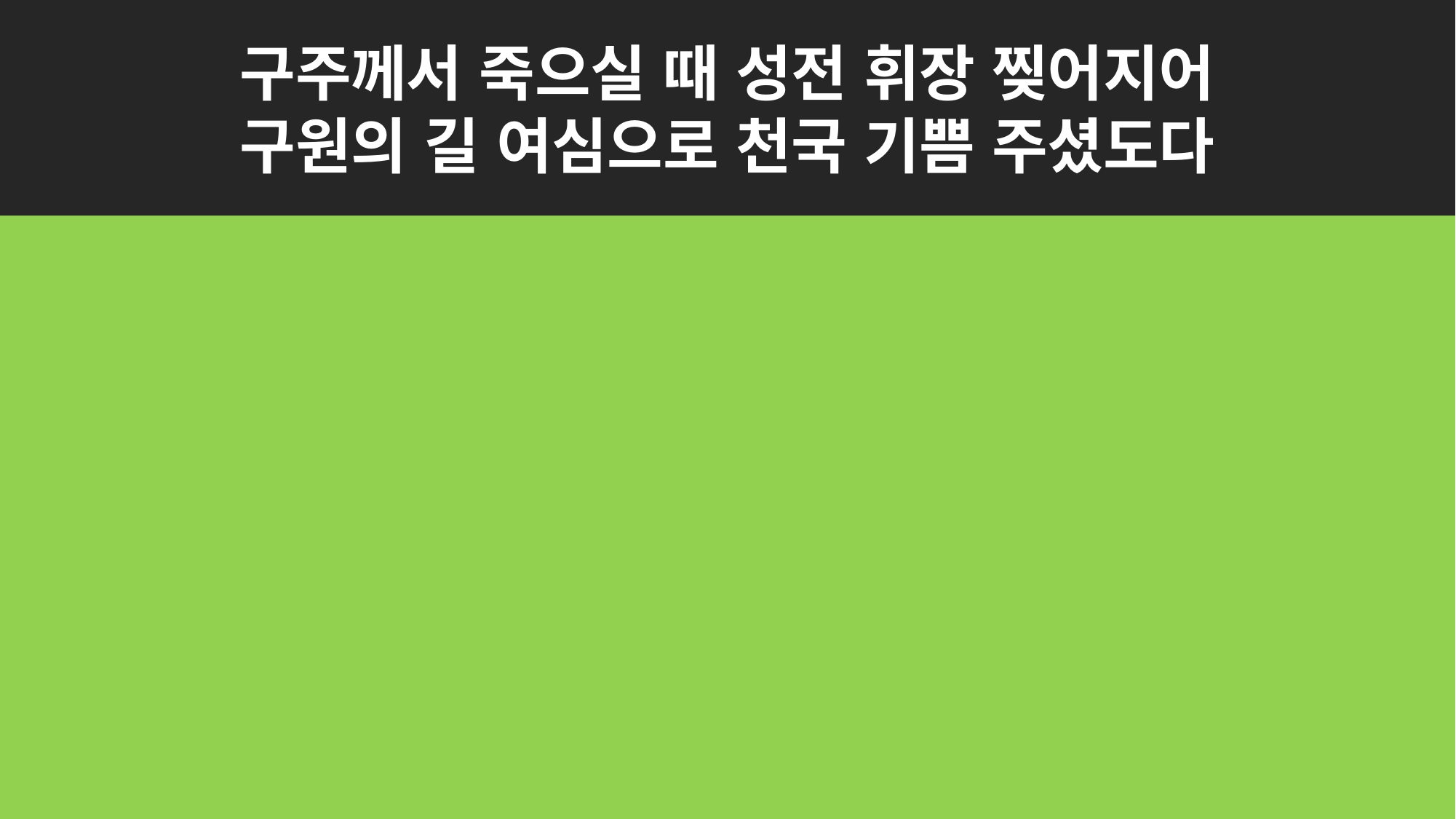

구주께서 죽으실 때 성전 휘장 찢어지어
구원의 길 여심으로 천국 기쁨 주셨도다